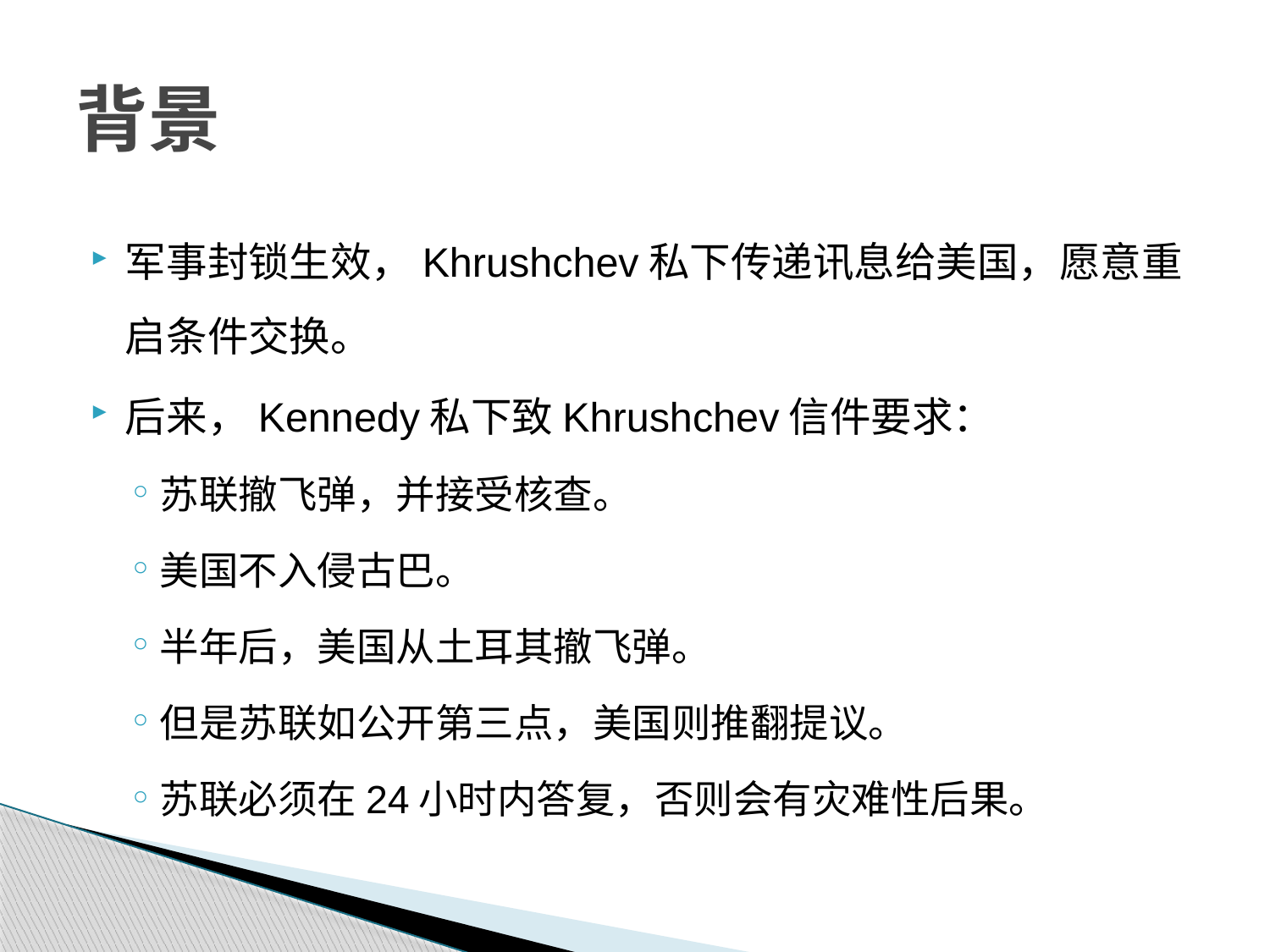

# 背景
军事封锁生效，Khrushchev私下传递讯息给美国，愿意重启条件交换。
后来，Kennedy私下致Khrushchev信件要求：
苏联撤飞弹，并接受核查。
美国不入侵古巴。
半年后，美国从土耳其撤飞弹。
但是苏联如公开第三点，美国则推翻提议。
苏联必须在24小时内答复，否则会有灾难性后果。